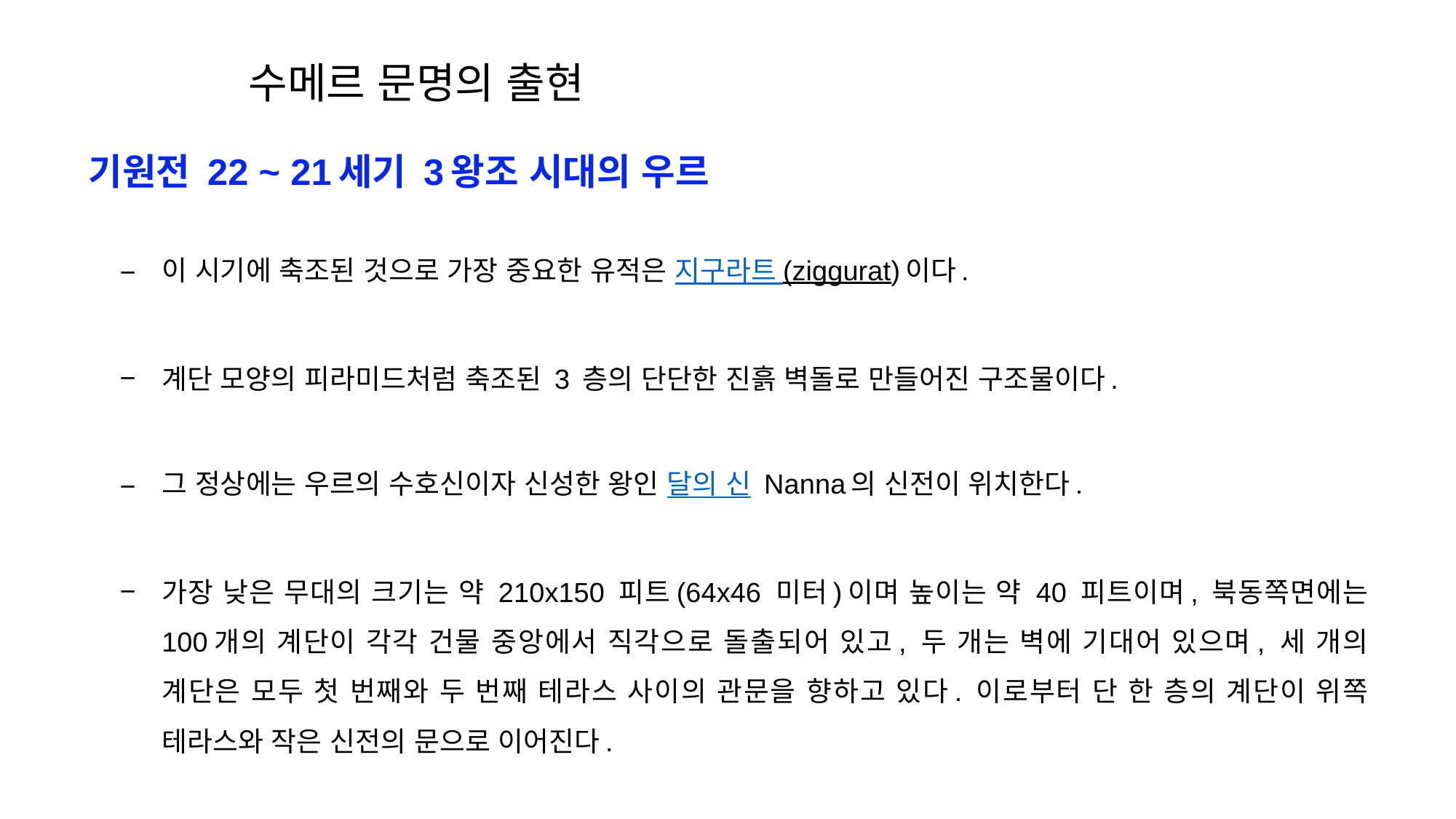

수메르 문명의 출현
기원전 22 ~ 21세기 3왕조 시대의 우르

이 시기에 축조된 것으로 가장 중요한 유적은 지구라트 (ziggurat)이다.

계단 모양의 피라미드처럼 축조된 3 층의 단단한 진흙 벽돌로 만들어진 구조물이다.

그 정상에는 우르의 수호신이자 신성한 왕인 달의 신 Nanna의 신전이 위치한다.

가장 낮은 무대의 크기는 약 210x150 피트(64x46 미터)이며 높이는 약 40 피트이며, 북동쪽면에는 100개의 계단이 각각 건물 중앙에서 직각으로 돌출되어 있고, 두 개는 벽에 기대어 있으며, 세 개의 계단은 모두 첫 번째와 두 번째 테라스 사이의 관문을 향하고 있다. 이로부터 단 한 층의 계단이 위쪽 테라스와 작은 신전의 문으로 이어진다.